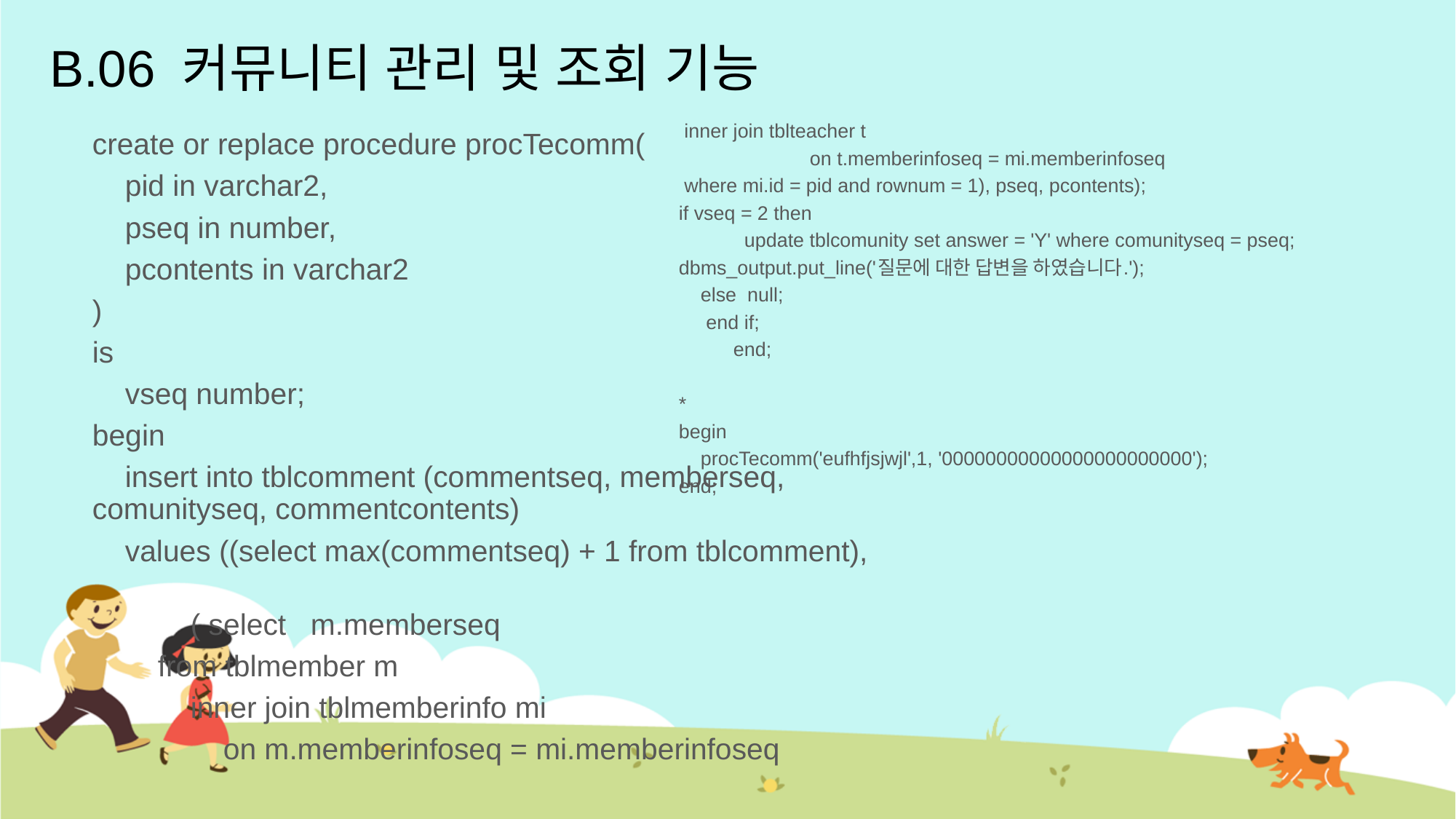

# B.06 커뮤니티 관리 및 조회 기능
 inner join tblteacher t
                        on t.memberinfoseq = mi.memberinfoseq
 where mi.id = pid and rownum = 1), pseq, pcontents);
if vseq = 2 then
            update tblcomunity set answer = 'Y' where comunityseq = pseq;
dbms_output.put_line('질문에 대한 답변을 하였습니다.');
    else  null;
     end if;
          end;

*
begin
    procTecomm('eufhfjsjwjl',1, '00000000000000000000000');
end;

create or replace procedure procTecomm(
    pid in varchar2,
    pseq in number,
    pcontents in varchar2
)
is
    vseq number;
begin
    insert into tblcomment (commentseq, memberseq, comunityseq, commentcontents)
    values ((select max(commentseq) + 1 from tblcomment),
            ( select   m.memberseq
        from tblmember m
            inner join tblmemberinfo mi
                on m.memberinfoseq = mi.memberinfoseq